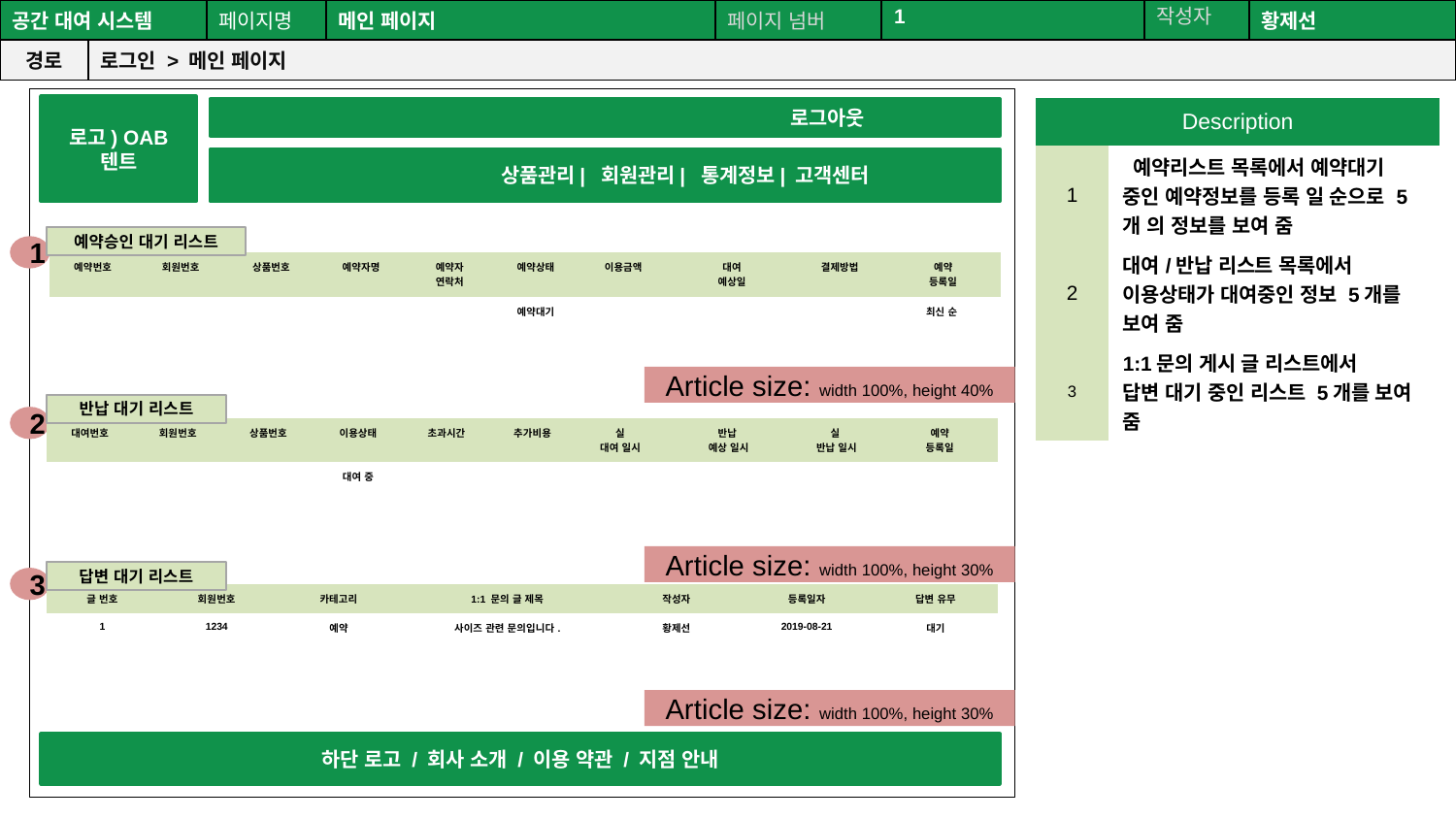

공간(오피스) 대여 시스템
| 공간 대여 시스템 |  | 페이지명 | 메인 페이지 | 페이지 넘버 | 1 | 작성자 | 황제선 |
| --- | --- | --- | --- | --- | --- | --- | --- |
| 경로 | 로그인 > 메인 페이지 |  |  |  |  |  |  |

로고) OAB 텐트
                                                                               로그아웃
                            상품관리|  회원관리|  통계정보| 고객센터
하단 로고 / 회사 소개 / 이용 약관 / 지점 안내
| Description |  |
| --- | --- |
| 1 | 예약리스트 목록에서 예약대기 중인 예약정보를 등록 일 순으로 5개 의 정보를 보여 줌 |
| 2 | 대여/반납 리스트 목록에서 이용상태가 대여중인 정보 5개를 보여 줌 |
| 3 | 1:1문의 게시 글 리스트에서 답변 대기 중인 리스트 5개를 보여 줌 |
예약승인 대기 리스트
1
| 예약번호 | 회원번호 | 상품번호 | 예약자명 | 예약자 연락처 | 예약상태 | 이용금액 | 대여 예상일 | 결제방법 | 예약 등록일 |
| --- | --- | --- | --- | --- | --- | --- | --- | --- | --- |
|  |  |  |  |  | 예약대기 |  |  |  | 최신 순 |
|  |  |  |  |  |  |  |  |  |  |
|  |  |  |  |  |  |  |  |  |  |
|  |  |  |  |  |  |  |  |  |  |
Article size: width 100%, height 40%
반납 대기 리스트
2
| 대여번호 | 회원번호 | 상품번호 | 이용상태 | 초과시간 | 추가비용 | 실 대여 일시 | 반납 예상 일시 | 실 반납 일시 | 예약 등록일 |
| --- | --- | --- | --- | --- | --- | --- | --- | --- | --- |
|  |  |  | 대여 중 |  |  |  |  |  |  |
|  |  |  |  |  |  |  |  |  |  |
|  |  |  |  |  |  |  |  |  |  |
|  |  |  |  |  |  |  |  |  |  |
Article size: width 100%, height 30%
답변 대기 리스트
3
| 글 번호 | 회원번호 | 카테고리 | 1:1 문의 글 제목 | 작성자 | 등록일자 | 답변 유무 |
| --- | --- | --- | --- | --- | --- | --- |
| 1 | 1234 | 예약 | 사이즈 관련 문의입니다. | 황제선 | 2019-08-21 | 대기 |
|  |  |  |  |  |  |  |
|  |  |  |  |  |  |  |
|  |  |  |  |  |  |  |
Article size: width 100%, height 30%